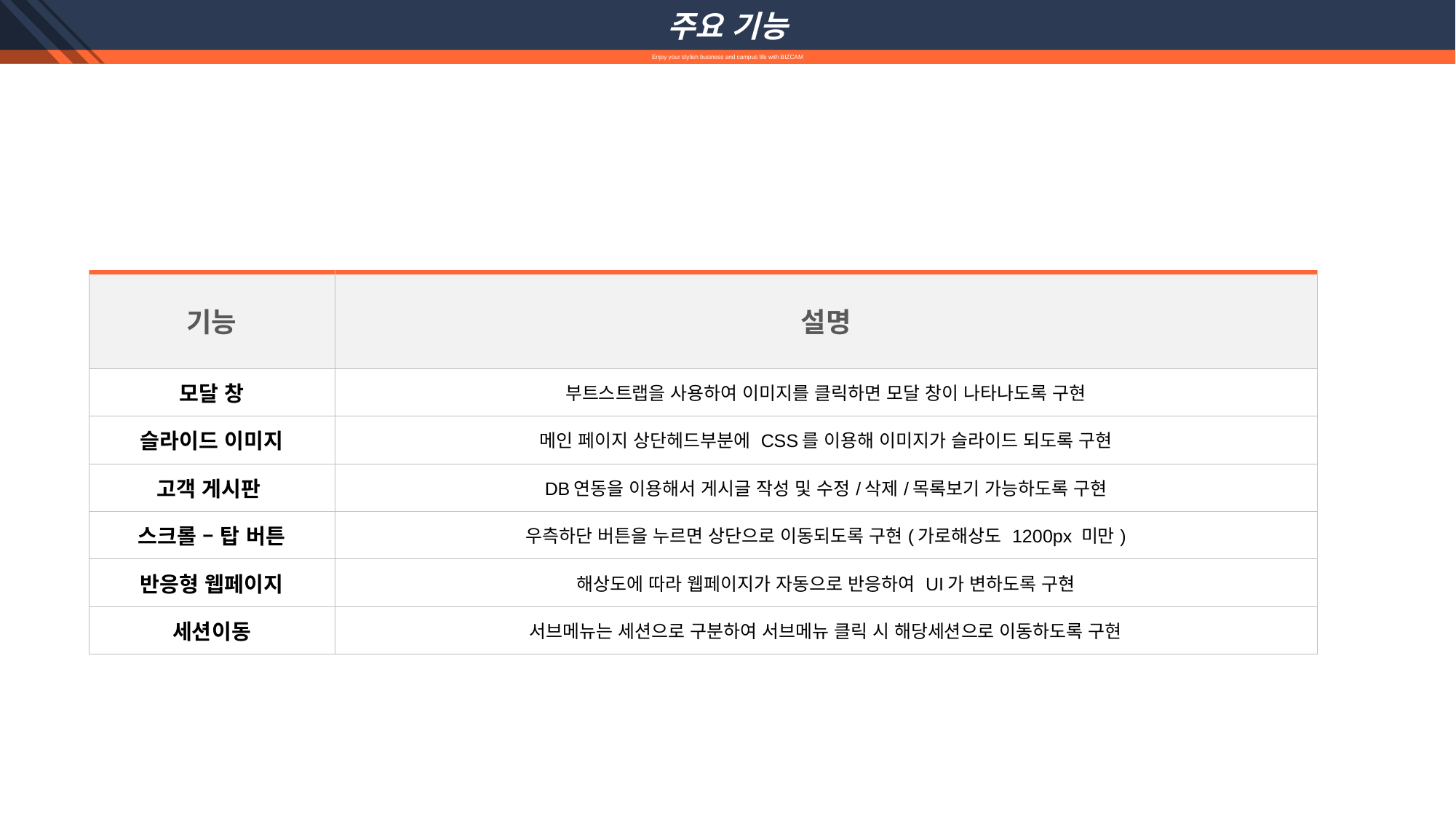

주요 기능

Enjoy your stylish business and campus life with BIZCAM
| 기능 | 설명 |
| --- | --- |
| 모달 창 | 부트스트랩을 사용하여 이미지를 클릭하면 모달 창이 나타나도록 구현 |
| 슬라이드 이미지 | 메인 페이지 상단헤드부분에 CSS를 이용해 이미지가 슬라이드 되도록 구현 |
| 고객 게시판 | DB연동을 이용해서 게시글 작성 및 수정/삭제/목록보기 가능하도록 구현 |
| 스크롤 – 탑 버튼 | 우측하단 버튼을 누르면 상단으로 이동되도록 구현(가로해상도 1200px 미만) |
| 반응형 웹페이지 | 해상도에 따라 웹페이지가 자동으로 반응하여 UI가 변하도록 구현 |
| 세션이동 | 서브메뉴는 세션으로 구분하여 서브메뉴 클릭 시 해당세션으로 이동하도록 구현 |